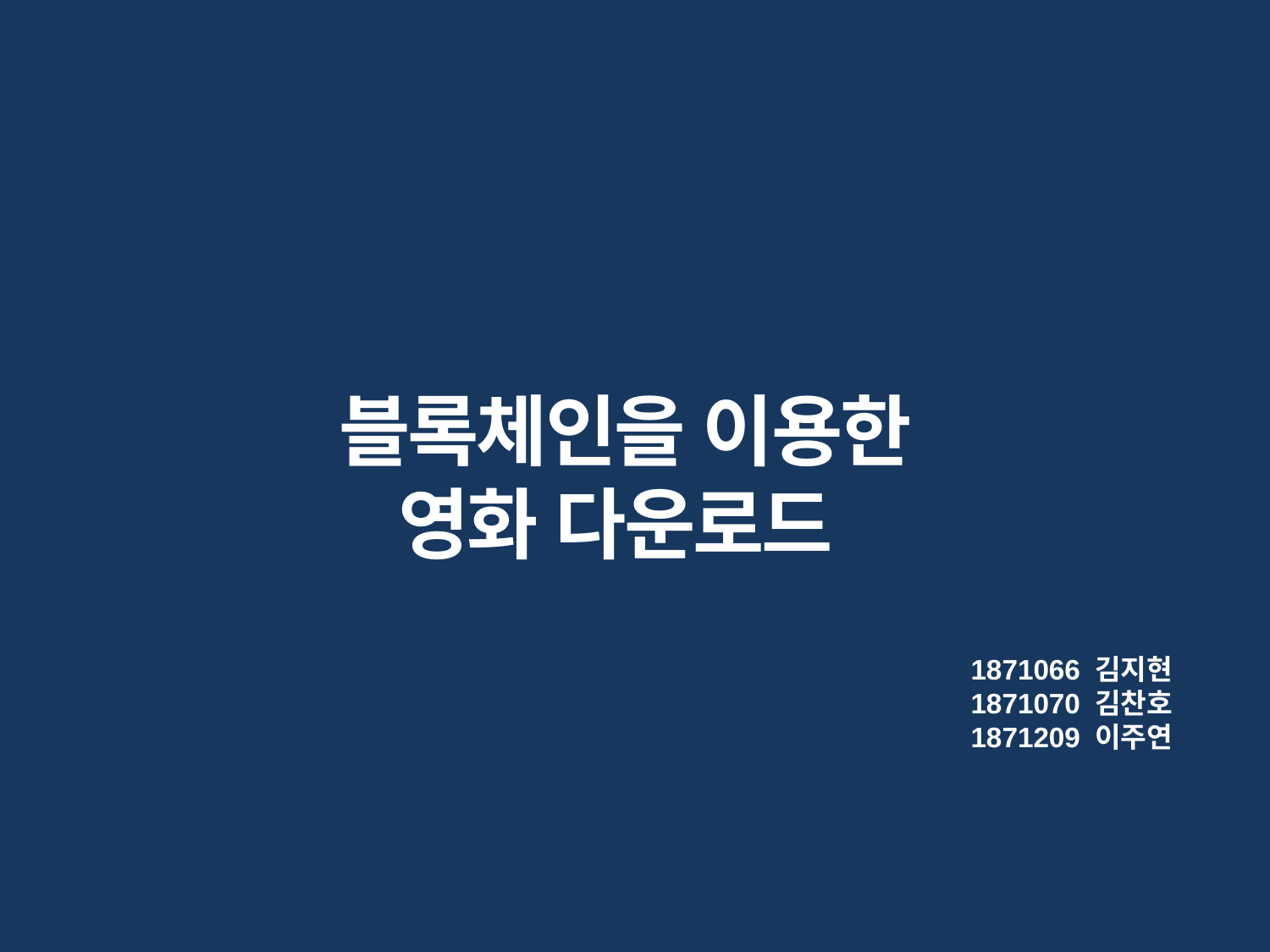

블록체인을 이용한
영화 다운로드
 1871066 김지현
1871070 김찬호
1871209 이주연